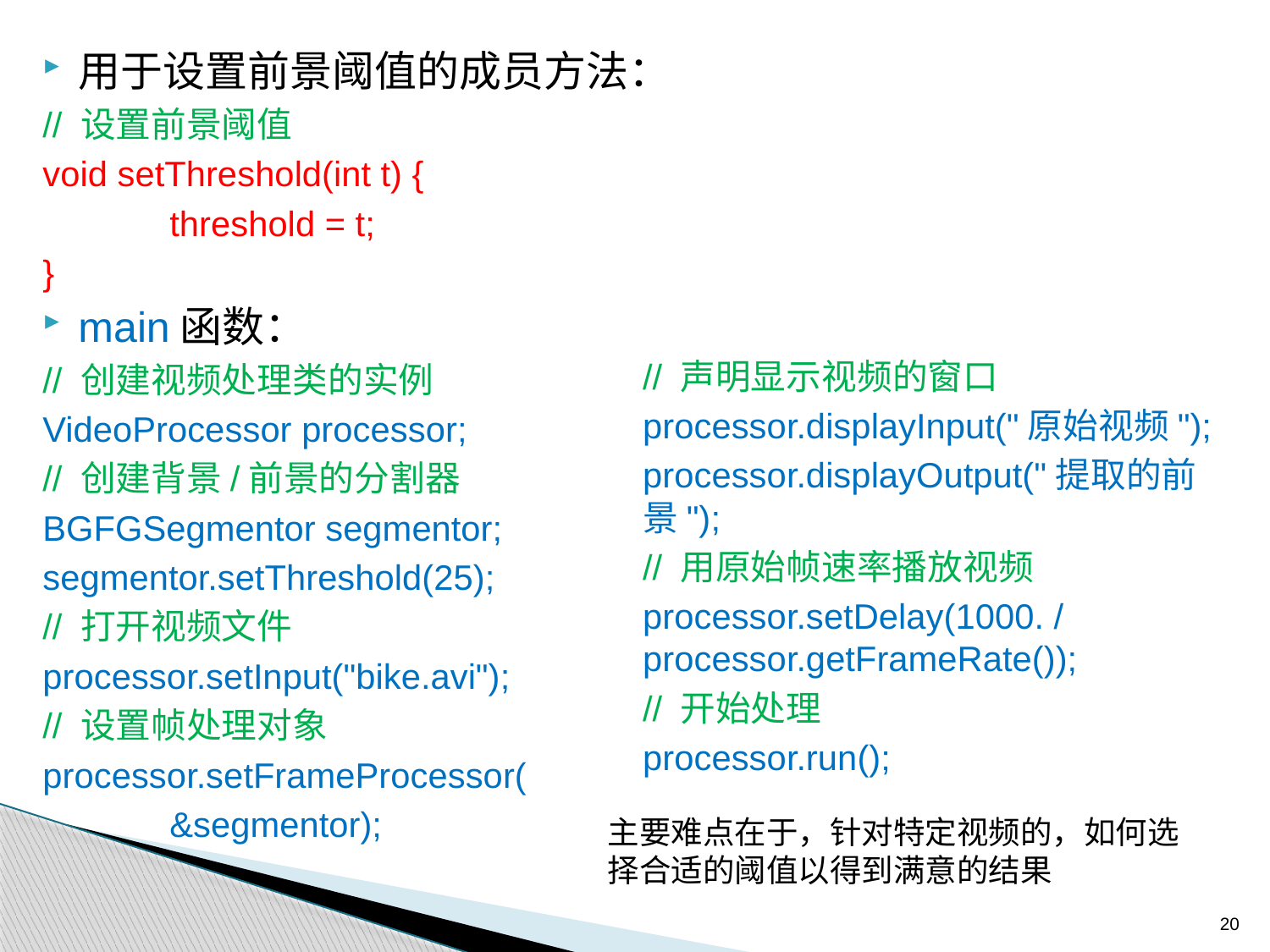

用于设置前景阈值的成员方法：
// 设置前景阈值
void setThreshold(int t) {
	threshold = t;
}
main函数：
// 创建视频处理类的实例
VideoProcessor processor;
// 创建背景/前景的分割器
BGFGSegmentor segmentor;
segmentor.setThreshold(25);
// 打开视频文件
processor.setInput("bike.avi");
// 设置帧处理对象
processor.setFrameProcessor(
	&segmentor);
// 声明显示视频的窗口
processor.displayInput("原始视频");
processor.displayOutput("提取的前景");
// 用原始帧速率播放视频
processor.setDelay(1000. / 	processor.getFrameRate());
// 开始处理
processor.run();
主要难点在于，针对特定视频的，如何选择合适的阈值以得到满意的结果
20